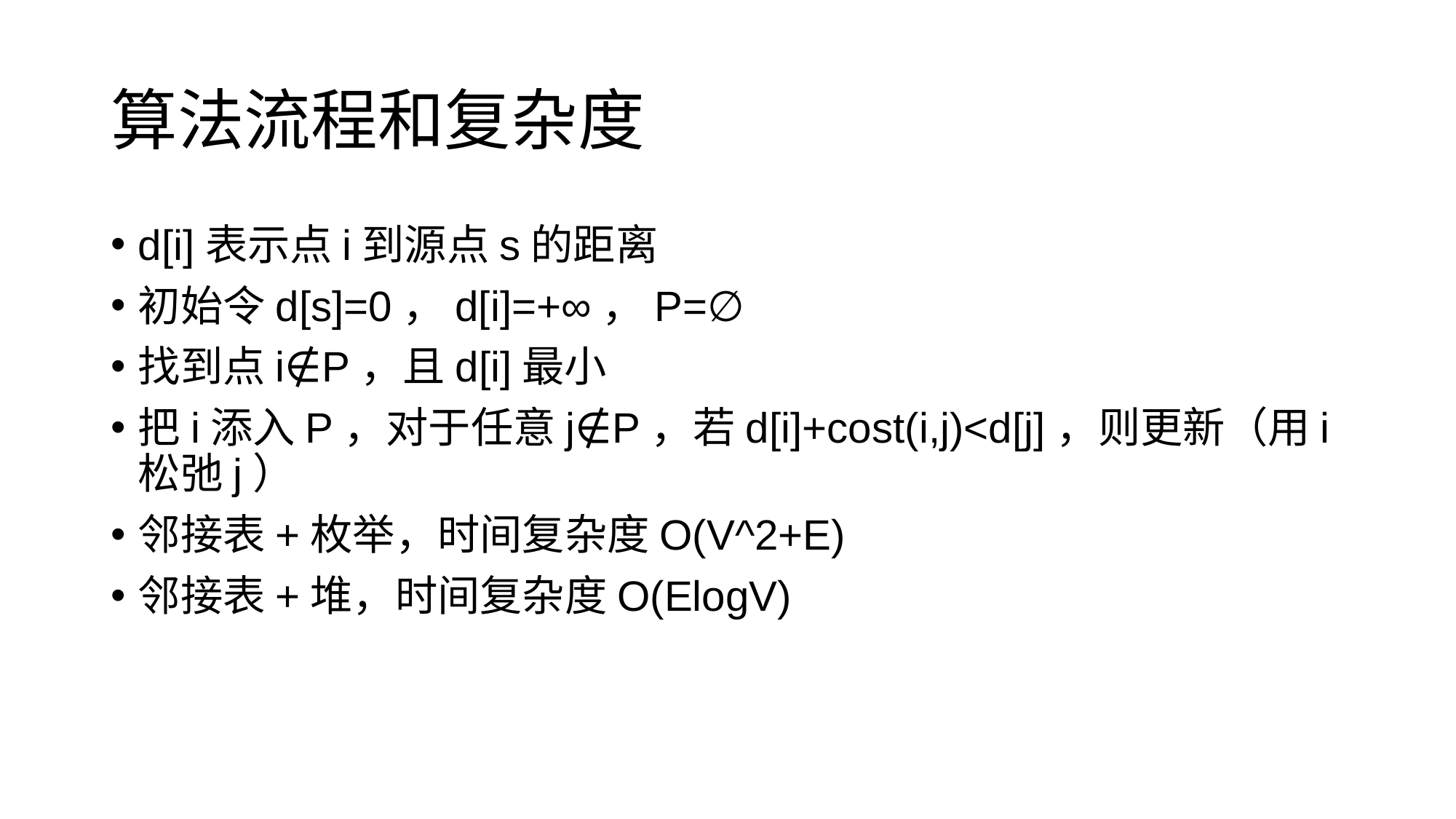

# 算法流程和复杂度
d[i]表示点i到源点s的距离
初始令d[s]=0，d[i]=+∞，P=∅
找到点i∉P，且d[i]最小
把i添入P，对于任意j∉P，若d[i]+cost(i,j)<d[j]，则更新（用i松弛j）
邻接表+枚举，时间复杂度O(V^2+E)
邻接表+堆，时间复杂度O(ElogV)